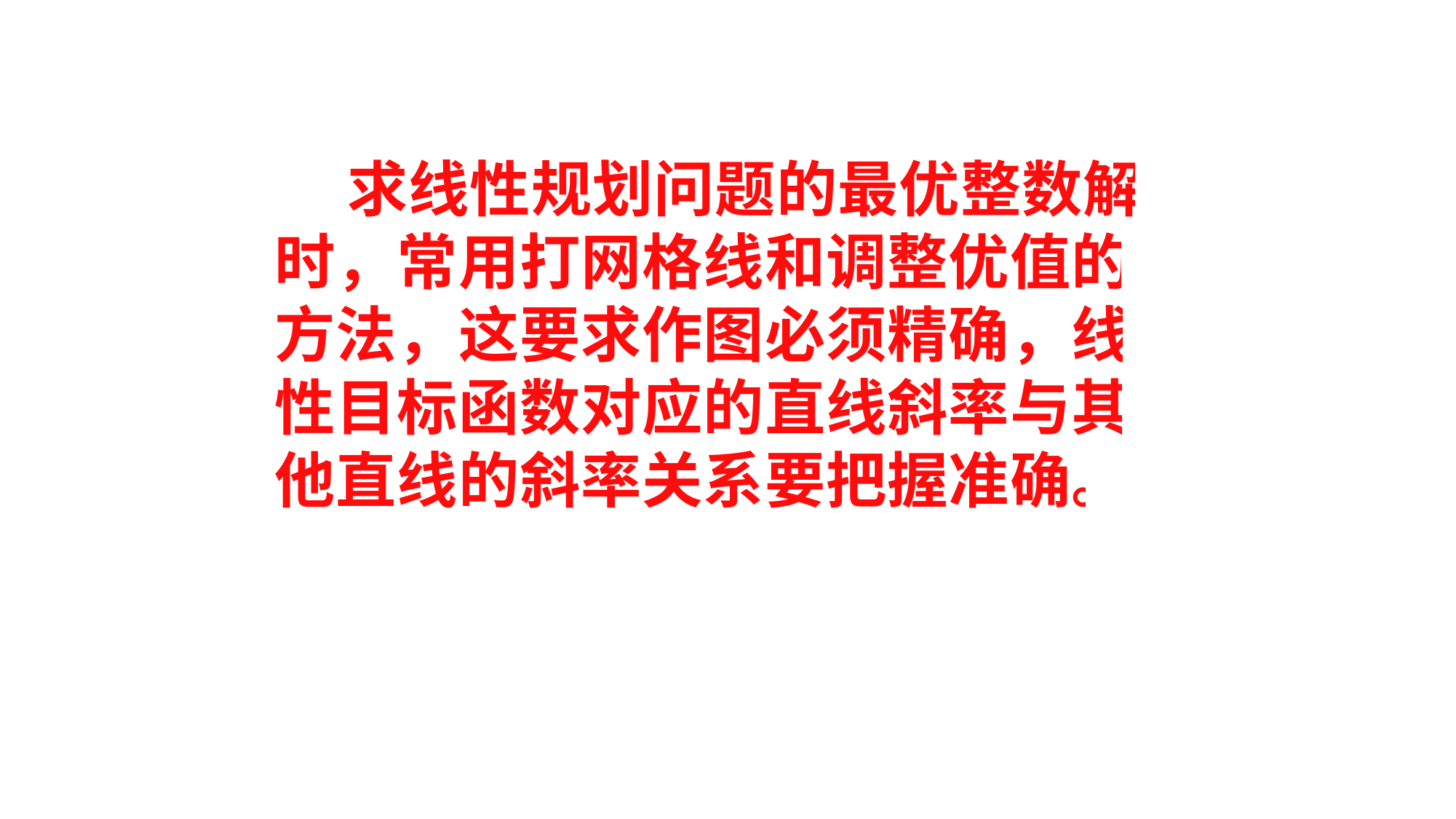

求线性规划问题的最优整数解时，常用打网格线和调整优值的方法，这要求作图必须精确，线性目标函数对应的直线斜率与其他直线的斜率关系要把握准确。